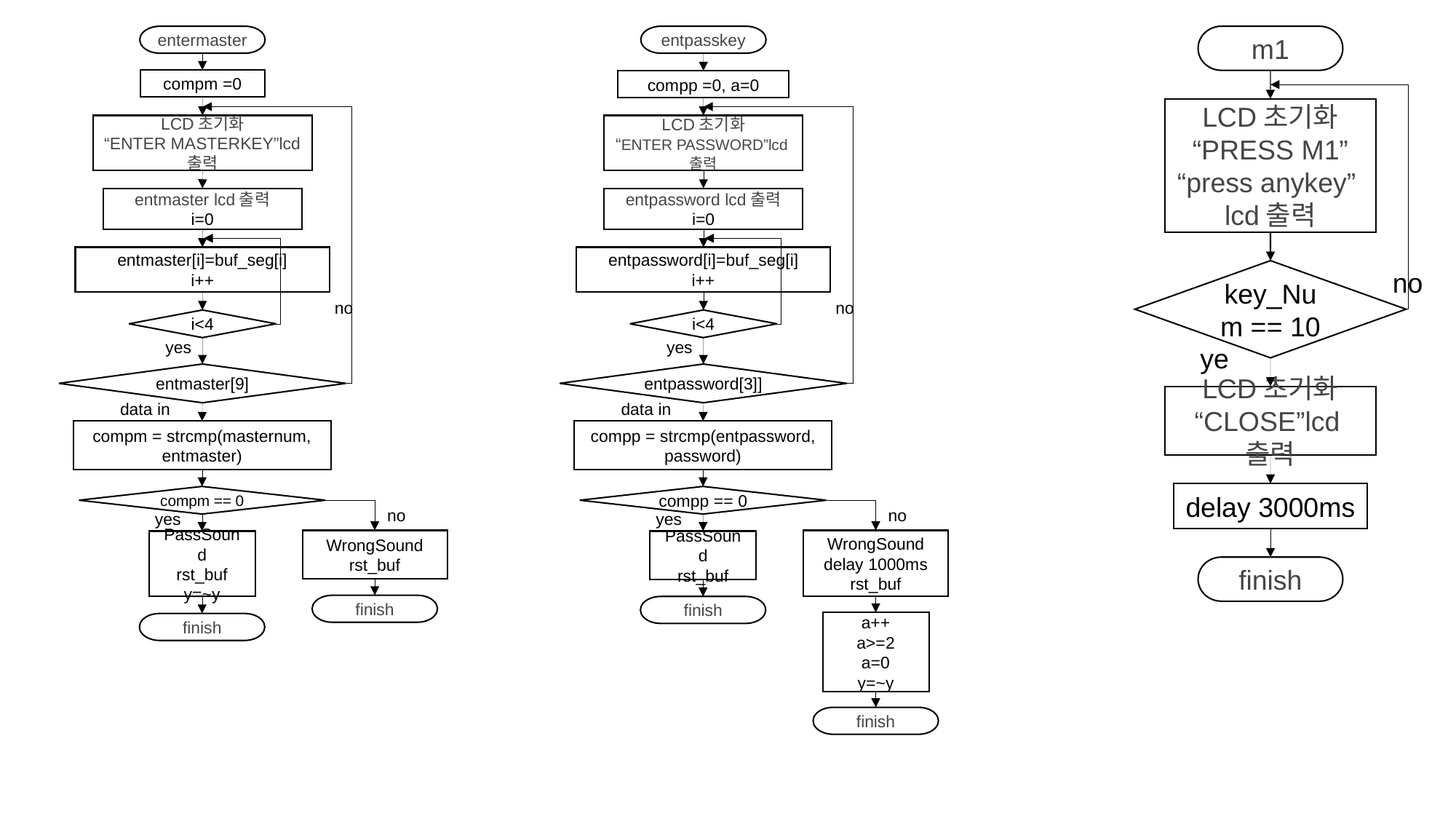

entermaster
entpasskey
m1
compm =0
compp =0, a=0
LCD초기화
“PRESS M1”
“press anykey”
lcd출력
LCD초기화
“ENTER MASTERKEY”lcd출력
LCD초기화
“ENTER PASSWORD”lcd출력
entmaster lcd출력
i=0
entpassword lcd출력
i=0
entmaster[i]=buf_seg[i]
i++
entpassword[i]=buf_seg[i]
i++
key_Num == 10
no
no
no
i<4
i<4
yes
yes
yes
entmaster[9]
entpassword[3]]
LCD초기화
“CLOSE”lcd출력
data in
data in
compm = strcmp(masternum, entmaster)
compp = strcmp(entpassword, password)
delay 3000ms
compm == 0
compp == 0
no
no
yes
yes
WrongSound
delay 1000ms
rst_buf
WrongSound
rst_buf
PassSound
rst_buf
y=~y
PassSound
rst_buf
finish
finish
finish
a++
a>=2
a=0
y=~y
finish
finish